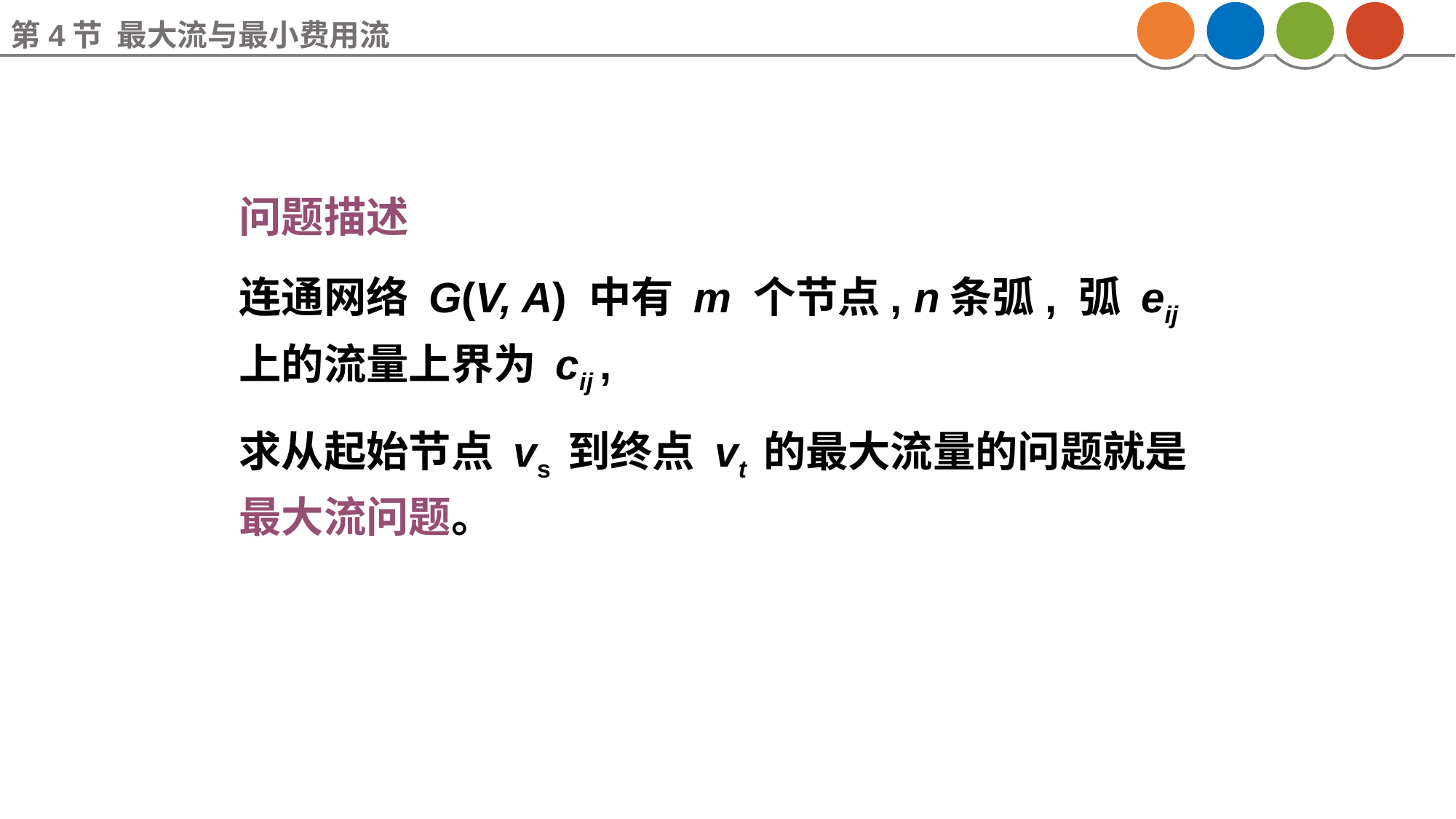

第4节  最大流与最小费用流
问题描述
连通网络 G(V, A) 中有 m 个节点, n条弧, 弧 eij 上的流量上界为 cij ,
求从起始节点 vs 到终点 vt 的最大流量的问题就是最大流问题。